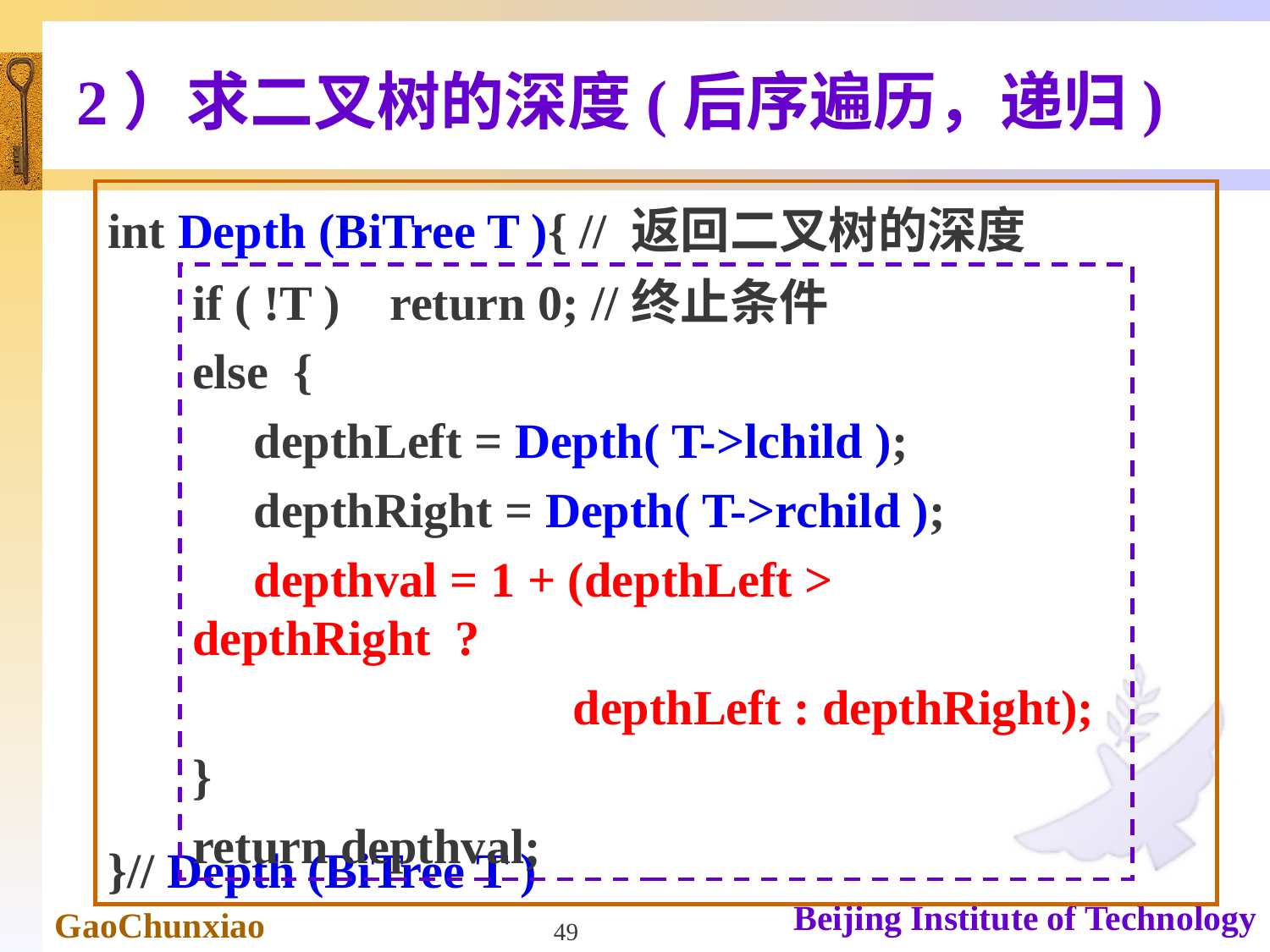

# 2）求二叉树的深度(后序遍历，递归)
int Depth (BiTree T ){ // 返回二叉树的深度

}// Depth (BiTree T )
if ( !T )    return 0; //终止条件
else  {
     depthLeft = Depth( T->lchild );
     depthRight = Depth( T->rchild );
     depthval = 1 + (depthLeft > depthRight  ?
                               depthLeft : depthRight);
}
return depthval;
49